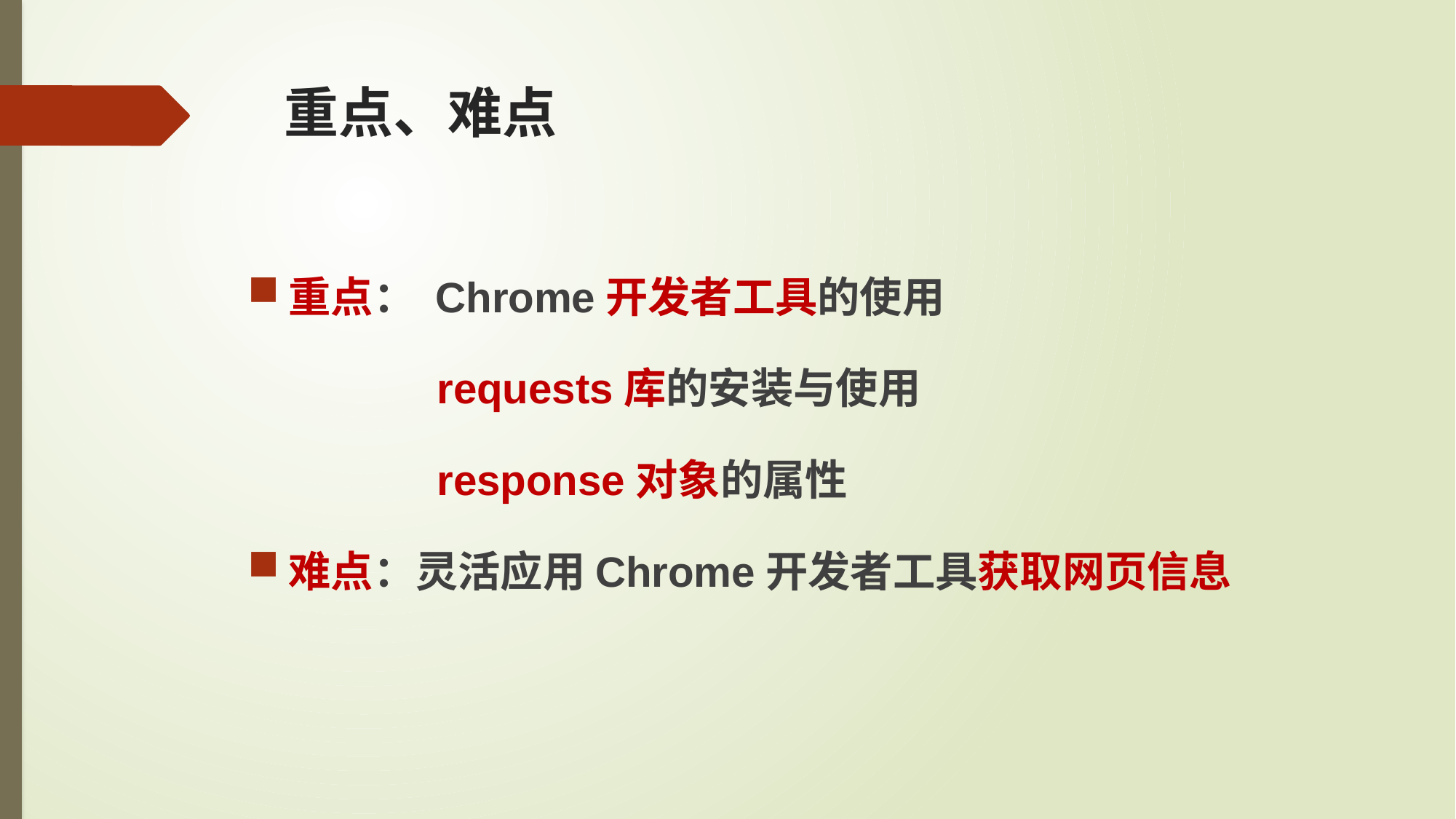

# 重点、难点
重点： Chrome开发者工具的使用
                requests库的安装与使用
                response对象的属性
难点：灵活应用Chrome开发者工具获取网页信息